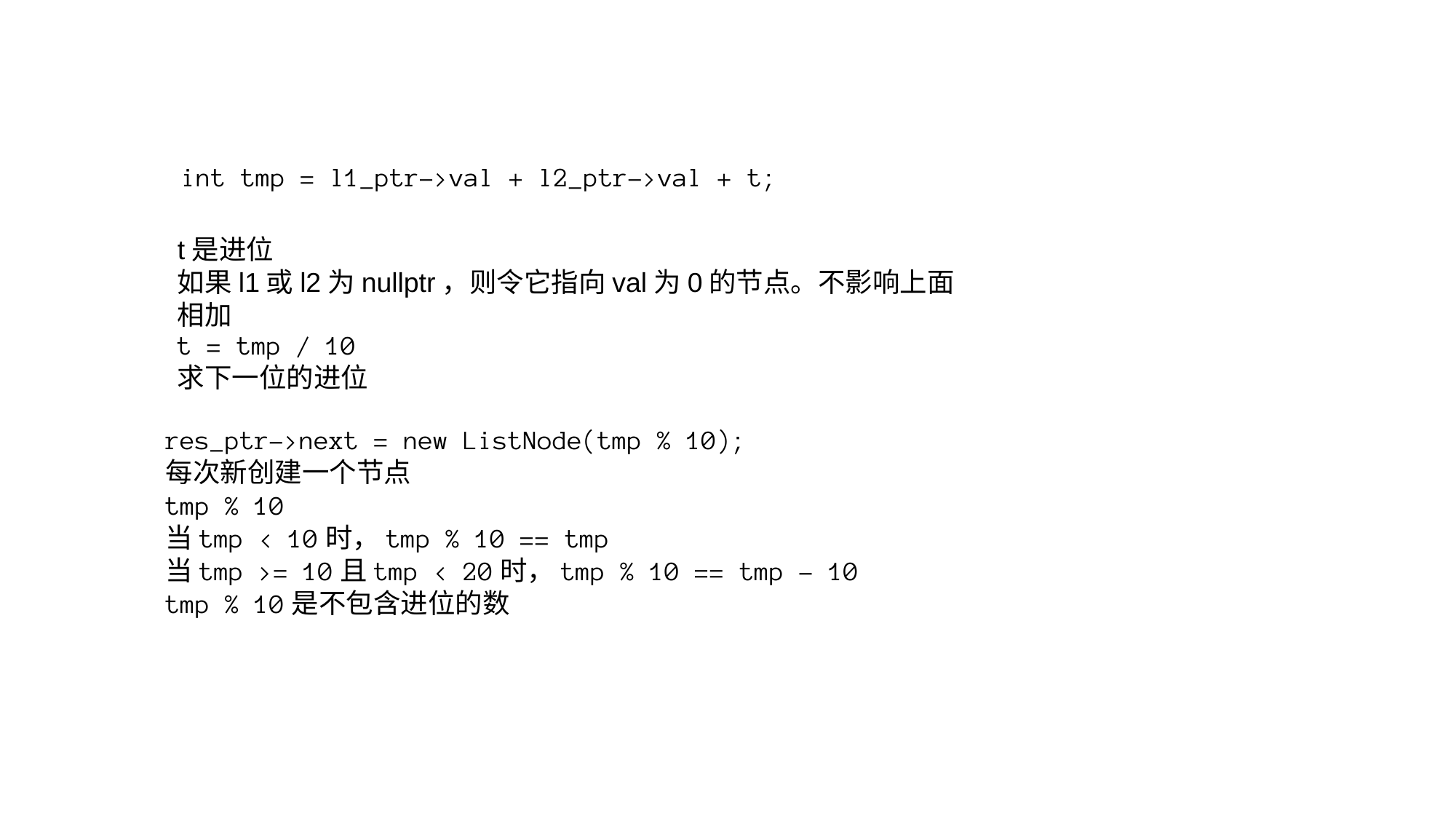

int tmp = l1_ptr->val + l2_ptr->val + t;
t是进位
如果l1或l2为nullptr，则令它指向val为0的节点。不影响上面相加
t = tmp / 10
求下一位的进位
res_ptr->next = new ListNode(tmp % 10);
每次新创建一个节点
tmp % 10
当tmp < 10时，tmp % 10 == tmp
当tmp >= 10且tmp < 20时，tmp % 10 == tmp - 10
tmp % 10是不包含进位的数